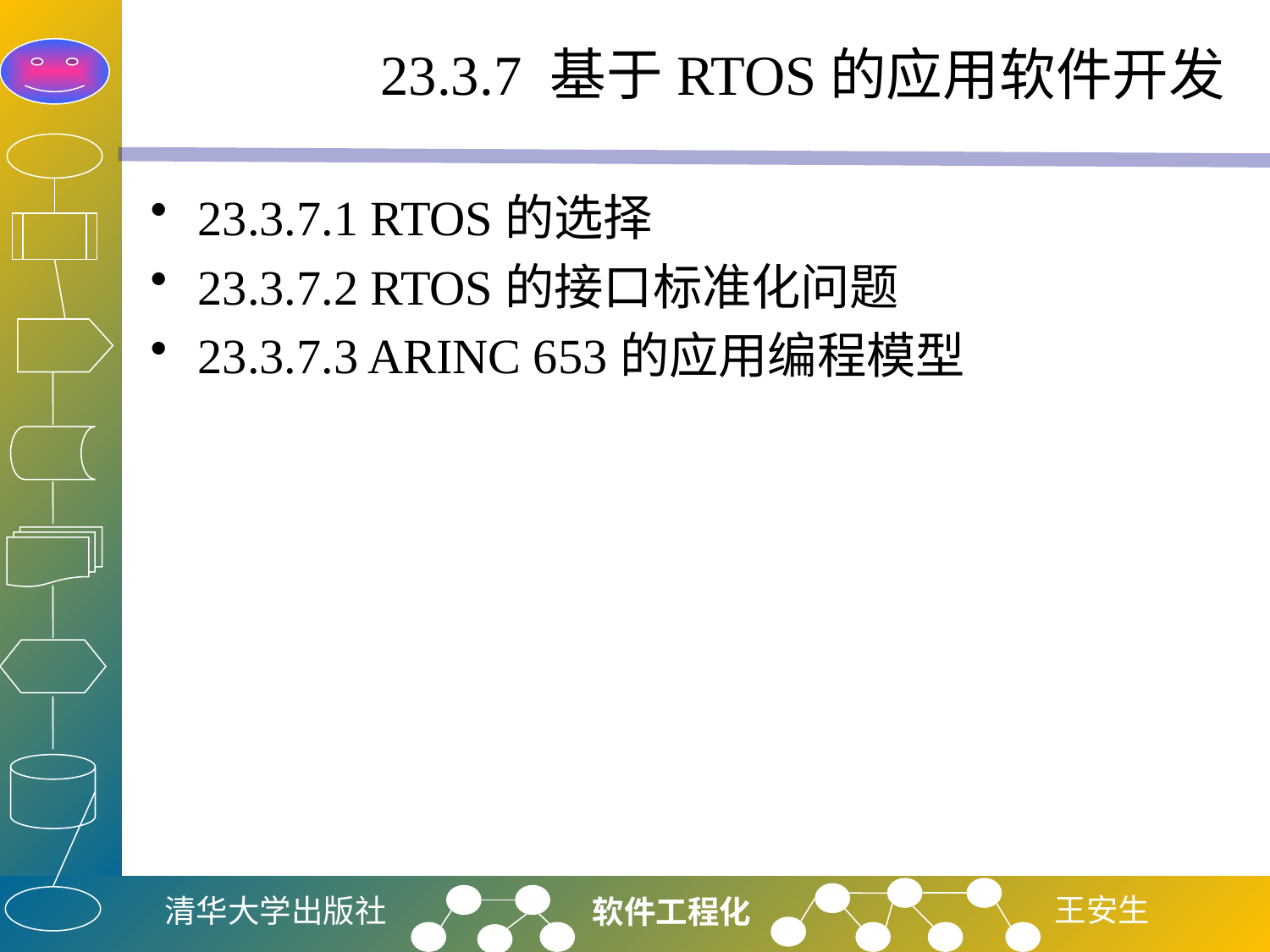

# 23.3.7 基于RTOS的应用软件开发
23.3.7.1 RTOS的选择
23.3.7.2 RTOS的接口标准化问题
23.3.7.3 ARINC 653的应用编程模型